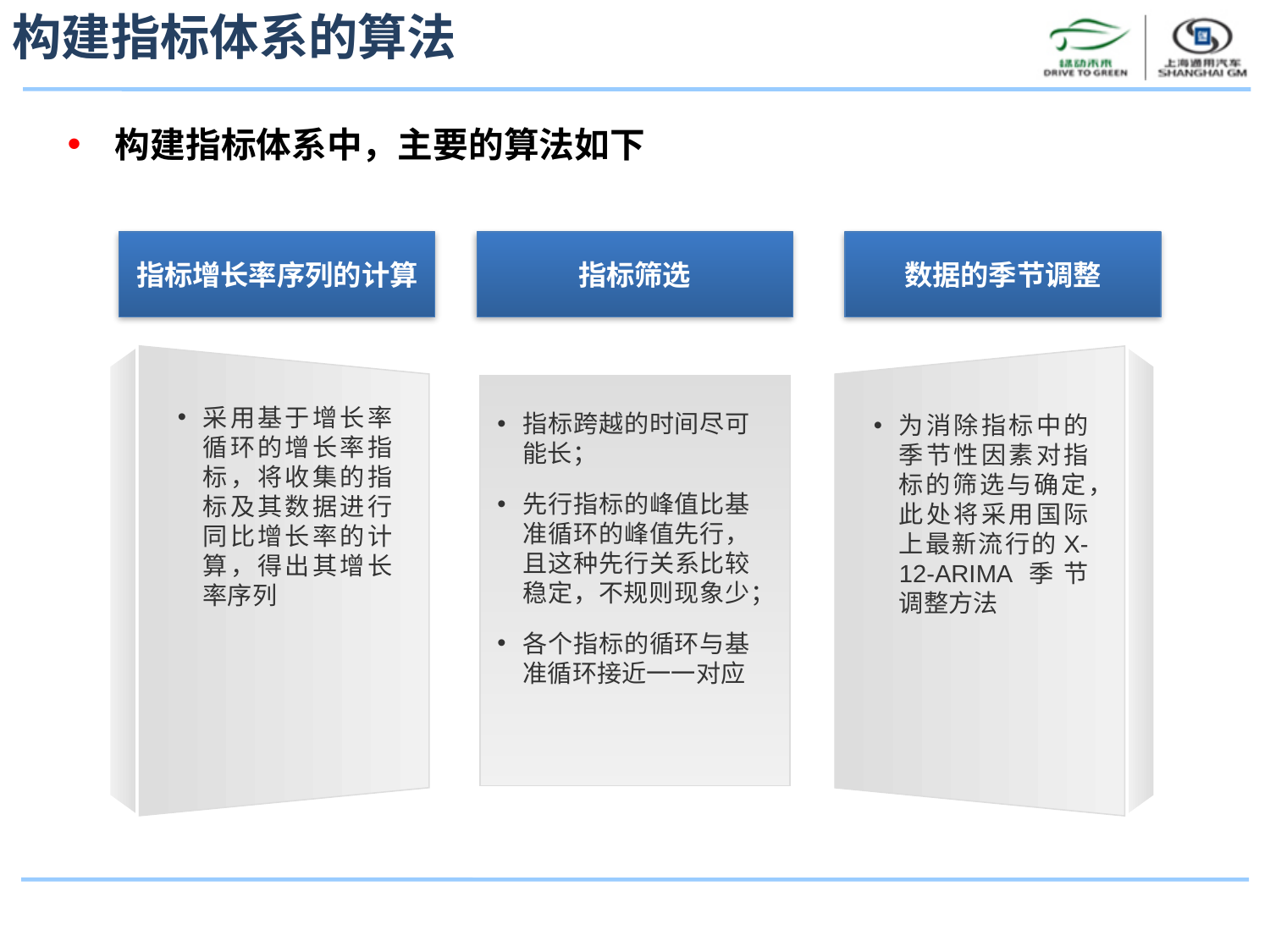

# 构建指标体系的算法
构建指标体系中，主要的算法如下
指标增长率序列的计算
指标筛选
数据的季节调整

采用基于增长率循环的增长率指标，将收集的指标及其数据进行同比增长率的计算，得出其增长率序列
指标跨越的时间尽可能长；
先行指标的峰值比基准循环的峰值先行，且这种先行关系比较稳定，不规则现象少；
各个指标的循环与基准循环接近一一对应
为消除指标中的季节性因素对指标的筛选与确定，此处将采用国际上最新流行的X-12-ARIMA季节调整方法